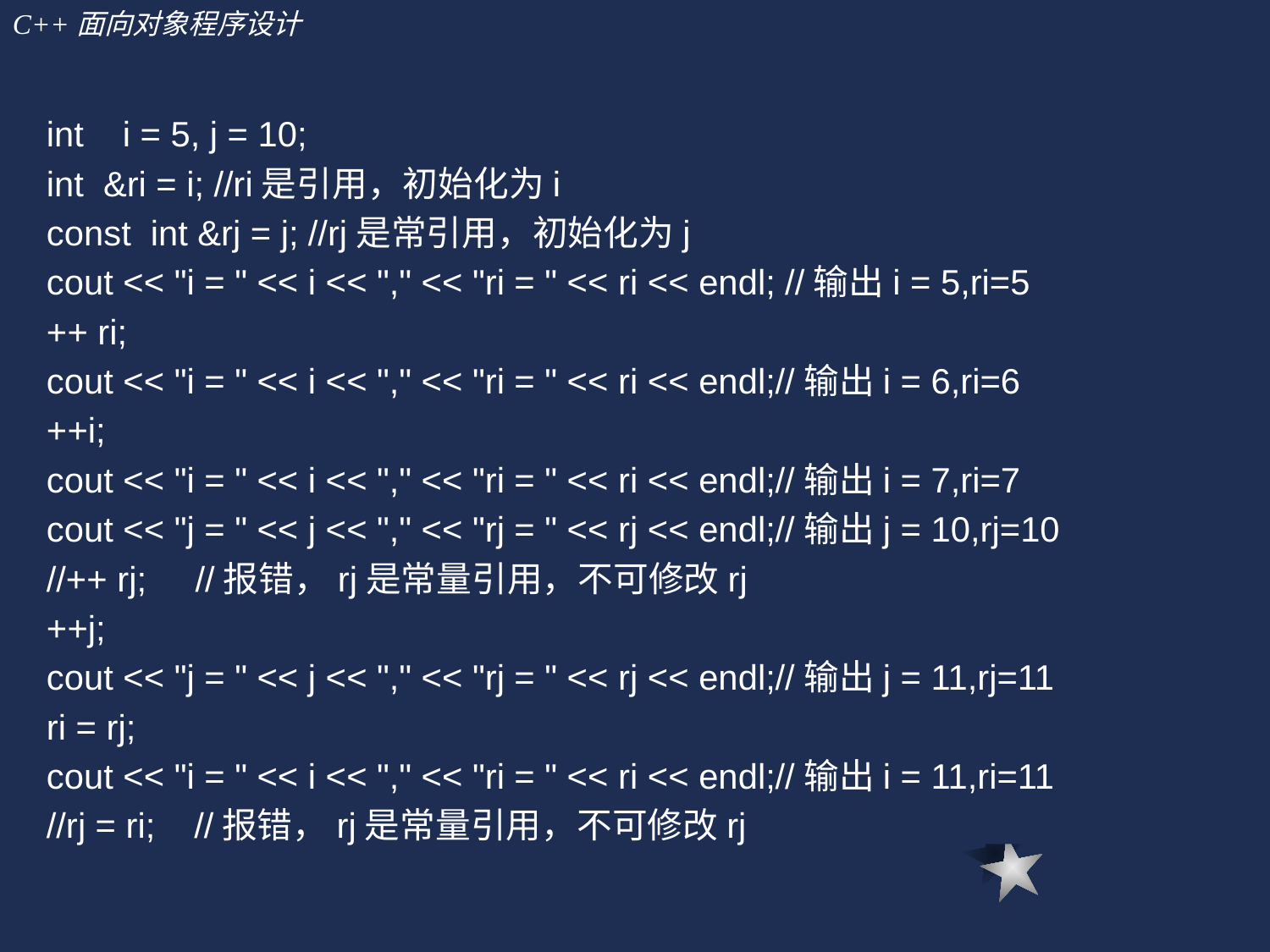

int    i = 5, j = 10;
int  &ri = i; //ri是引用，初始化为i
const  int &rj = j; //rj是常引用，初始化为j
cout << "i = " << i << "," << "ri = " << ri << endl; //输出i = 5,ri=5
++ ri;
cout << "i = " << i << "," << "ri = " << ri << endl;//输出i = 6,ri=6
++i;
cout << "i = " << i << "," << "ri = " << ri << endl;//输出i = 7,ri=7
cout << "j = " << j << "," << "rj = " << rj << endl;//输出j = 10,rj=10
//++ rj;     //报错，rj是常量引用，不可修改rj
++j;
cout << "j = " << j << "," << "rj = " << rj << endl;//输出j = 11,rj=11
ri = rj;
cout << "i = " << i << "," << "ri = " << ri << endl;//输出i = 11,ri=11
//rj = ri;    //报错，rj是常量引用，不可修改rj